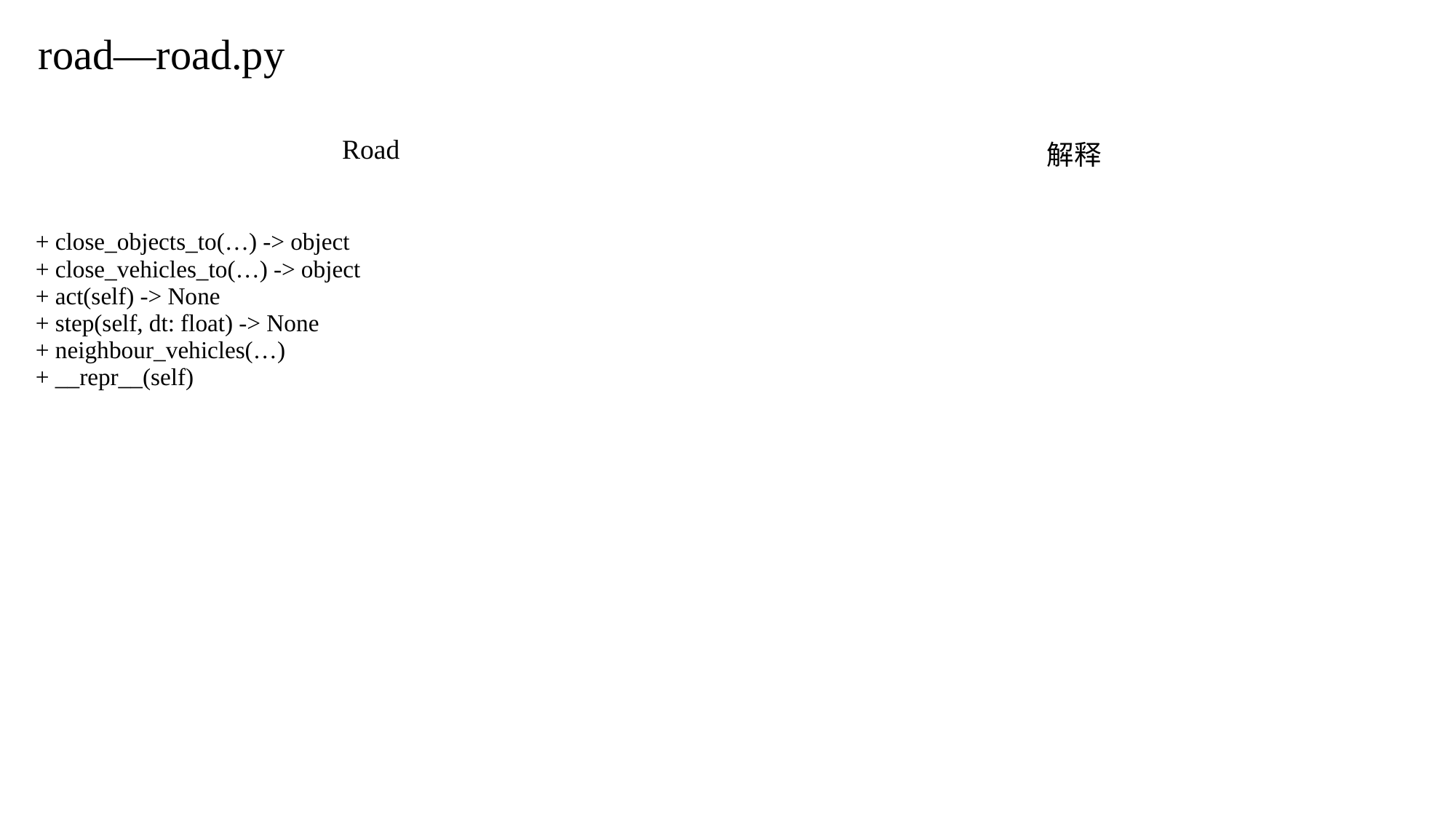

road—road.py
| Road |
| --- |
|  |
| + close\_objects\_to(…) -> object + close\_vehicles\_to(…) -> object + act(self) -> None + step(self, dt: float) -> None + neighbour\_vehicles(…) + \_\_repr\_\_(self) |
| 解释 |
| --- |
|  |
|  |